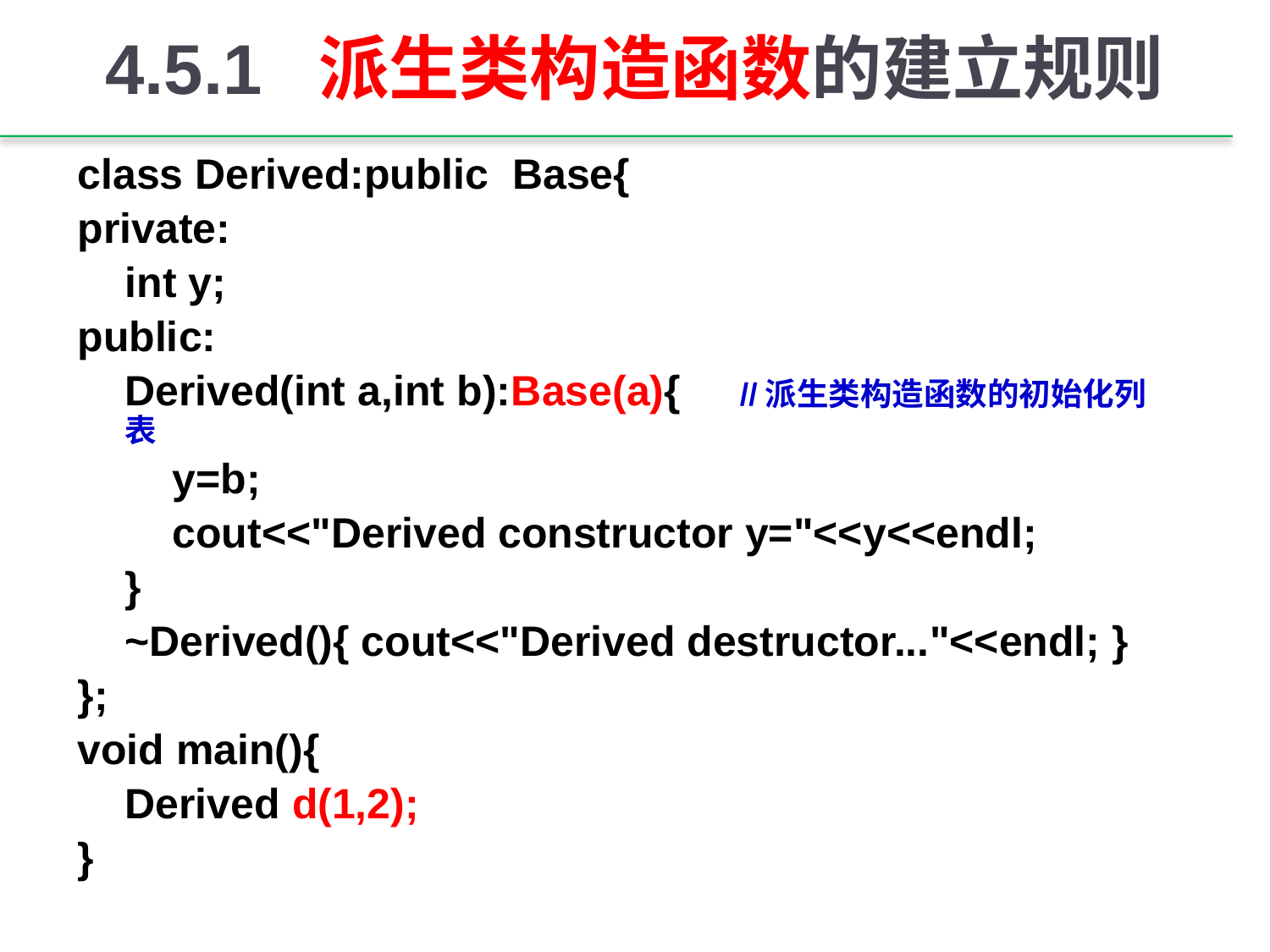

# 4.5.1  派生类构造函数的建立规则
class Derived:public  Base{
private:
    int y;
public:
    Derived(int a,int b):Base(a){     //派生类构造函数的初始化列表
        y=b;
        cout<<"Derived constructor y="<<y<<endl;
    }
    ~Derived(){ cout<<"Derived destructor..."<<endl; }
};
void main(){
    Derived d(1,2);
}